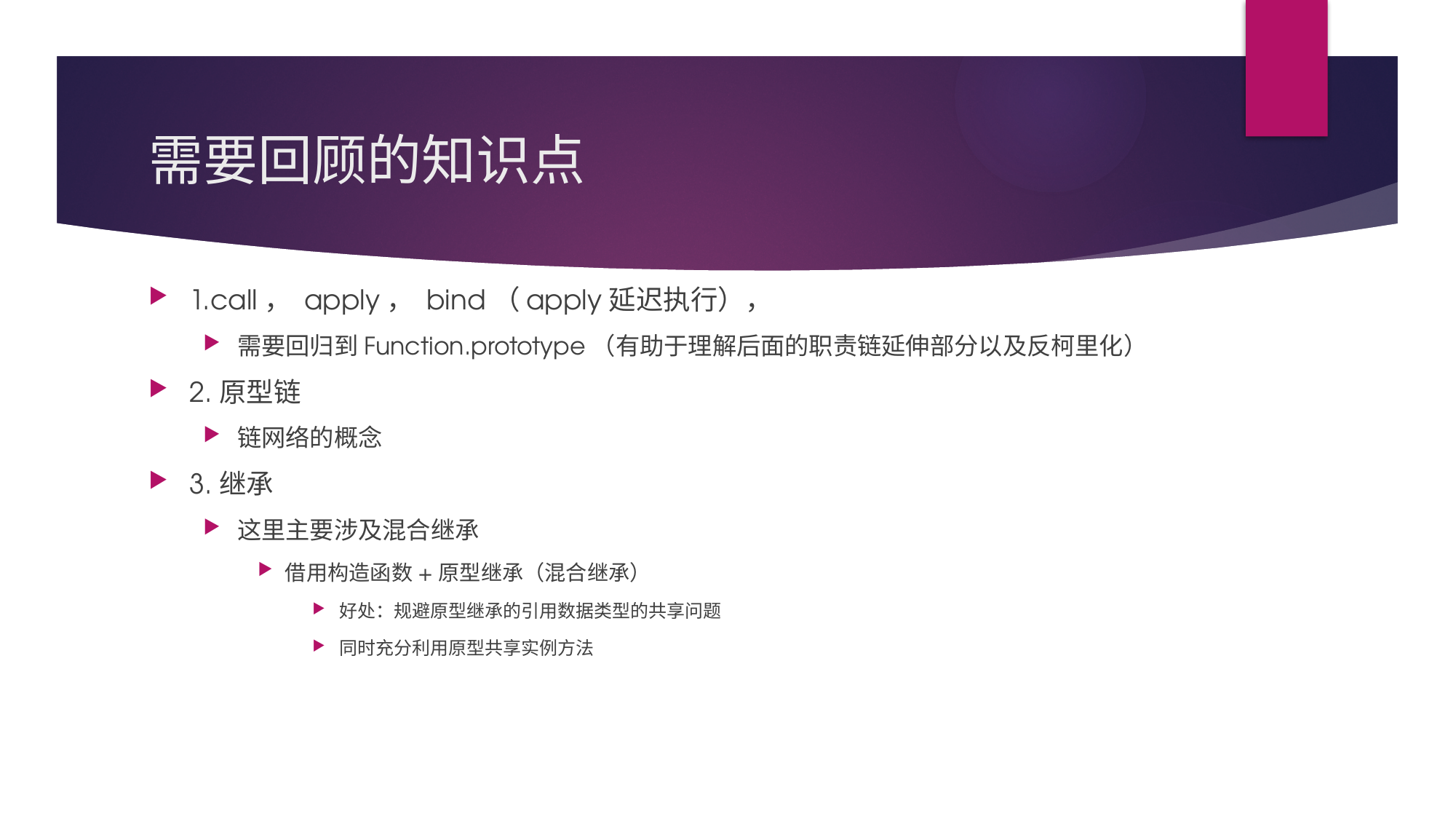

# 需要回顾的知识点
1.call， apply， bind（apply延迟执行），
需要回归到Function.prototype（有助于理解后面的职责链延伸部分以及反柯里化）
2.原型链
链网络的概念
3.继承
这里主要涉及混合继承
借用构造函数+原型继承（混合继承）
好处：规避原型继承的引用数据类型的共享问题
同时充分利用原型共享实例方法